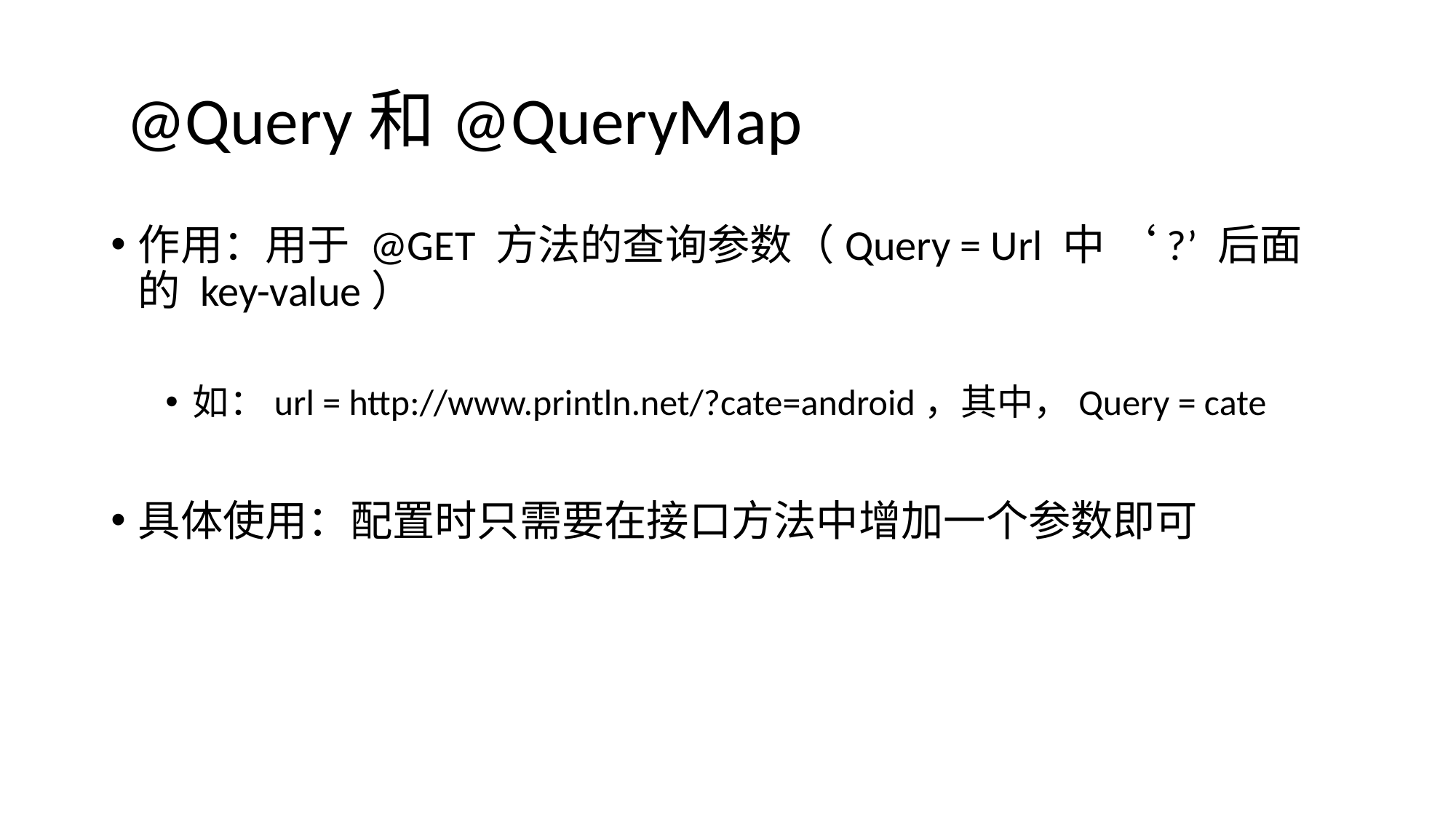

# @Query和@QueryMap
作用：用于 @GET 方法的查询参数（Query = Url 中 ‘?’ 后面的 key-value）

如：url = http://www.println.net/?cate=android，其中，Query = cate

具体使用：配置时只需要在接口方法中增加一个参数即可